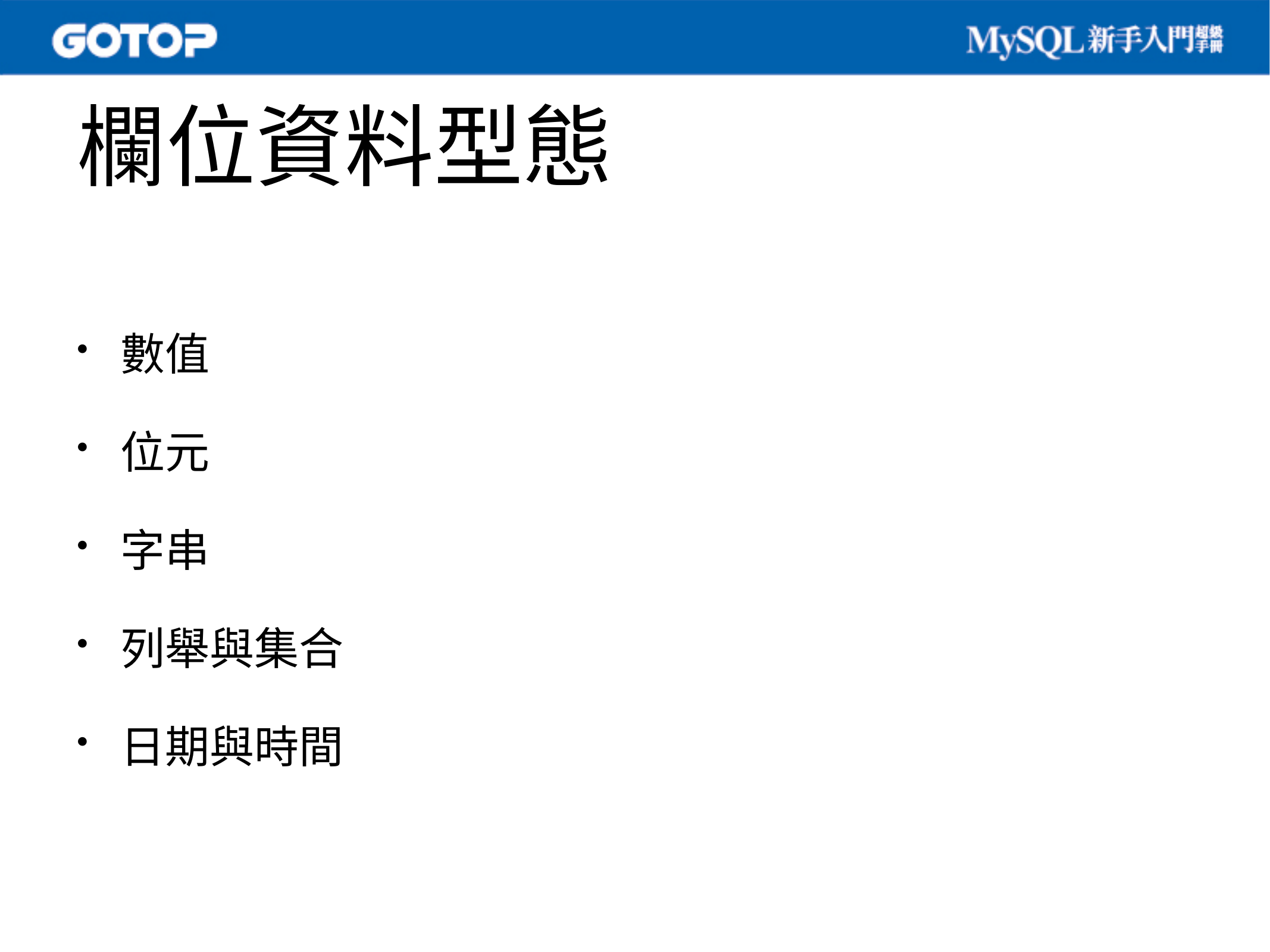

# 欄位資料型態
數值
位元
字串
列舉與集合
日期與時間